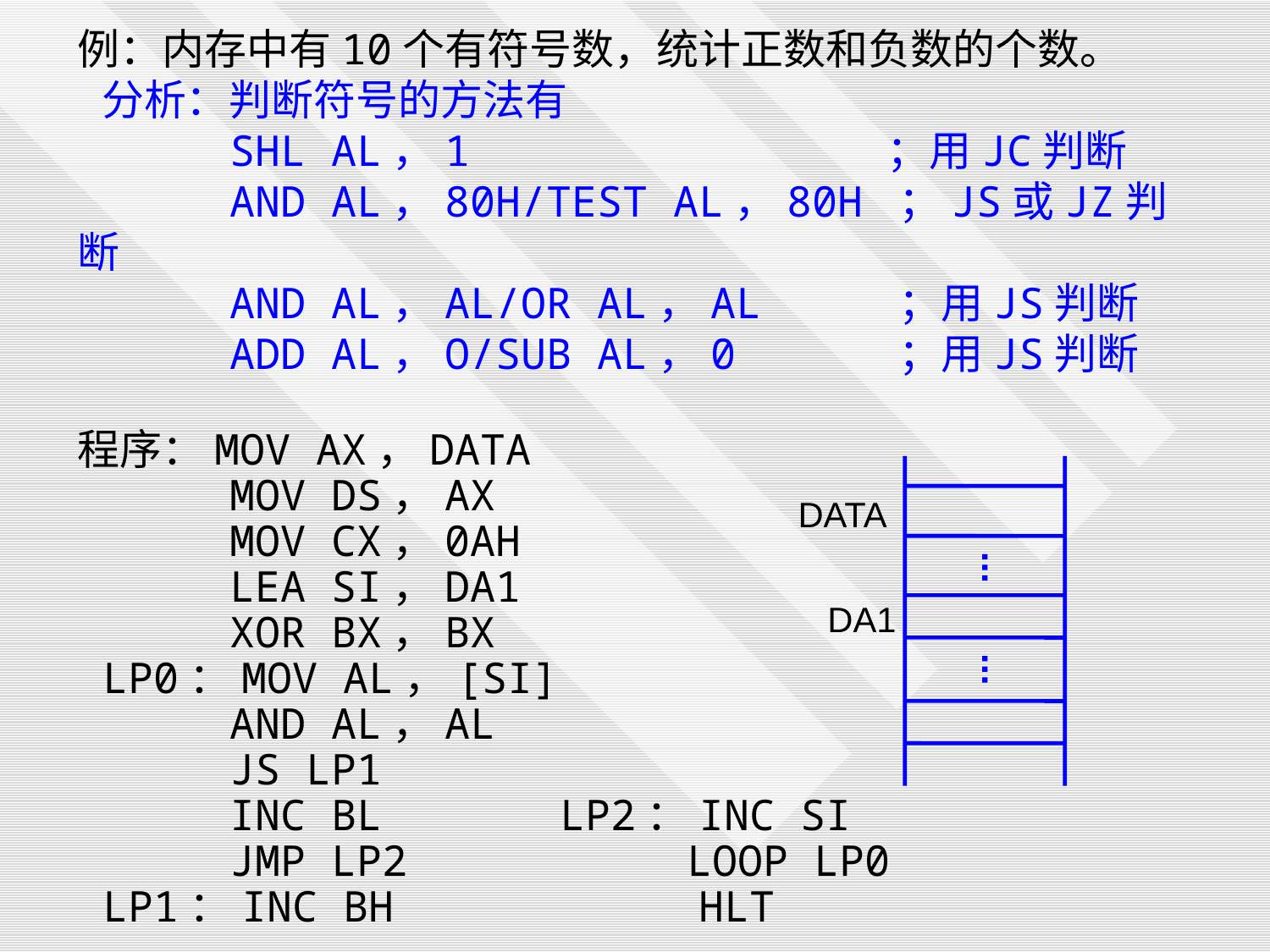

例：内存中有10个有符号数，统计正数和负数的个数。
  分析：判断符号的方法有
      SHL AL，1                ；用JC判断
      AND AL，80H/TEST AL，80H ；JS或JZ判断
      AND AL，AL/OR AL，AL     ；用JS判断
      ADD AL，O/SUB AL，0      ；用JS判断

程序：MOV AX，DATA
      MOV DS，AX
      MOV CX，0AH
      LEA SI，DA1
      XOR BX，BX
 LP0：MOV AL，[SI]
      AND AL，AL
      JS LP1
      INC BL       LP2：INC SI
      JMP LP2           LOOP LP0
 LP1：INC BH            HLT

DATA

DA1